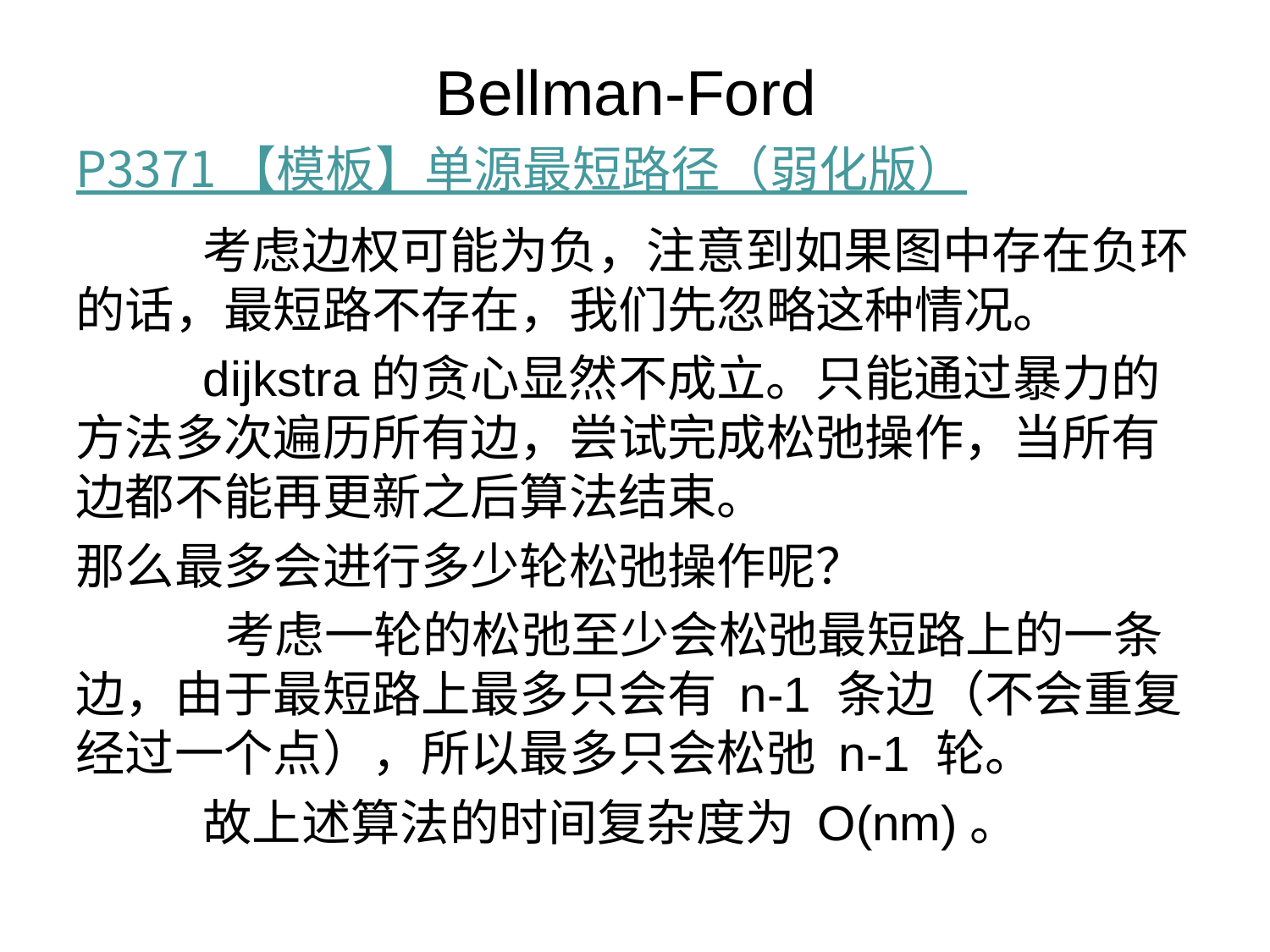

Bellman-Ford
P3371 【模板】单源最短路径（弱化版）
	考虑边权可能为负，注意到如果图中存在负环的话，最短路不存在，我们先忽略这种情况。
	dijkstra的贪心显然不成立。只能通过暴力的方法多次遍历所有边，尝试完成松弛操作，当所有边都不能再更新之后算法结束。
那么最多会进行多少轮松弛操作呢？
	 考虑一轮的松弛至少会松弛最短路上的一条边，由于最短路上最多只会有 n-1 条边（不会重复经过一个点），所以最多只会松弛 n-1 轮。
	故上述算法的时间复杂度为 O(nm)。